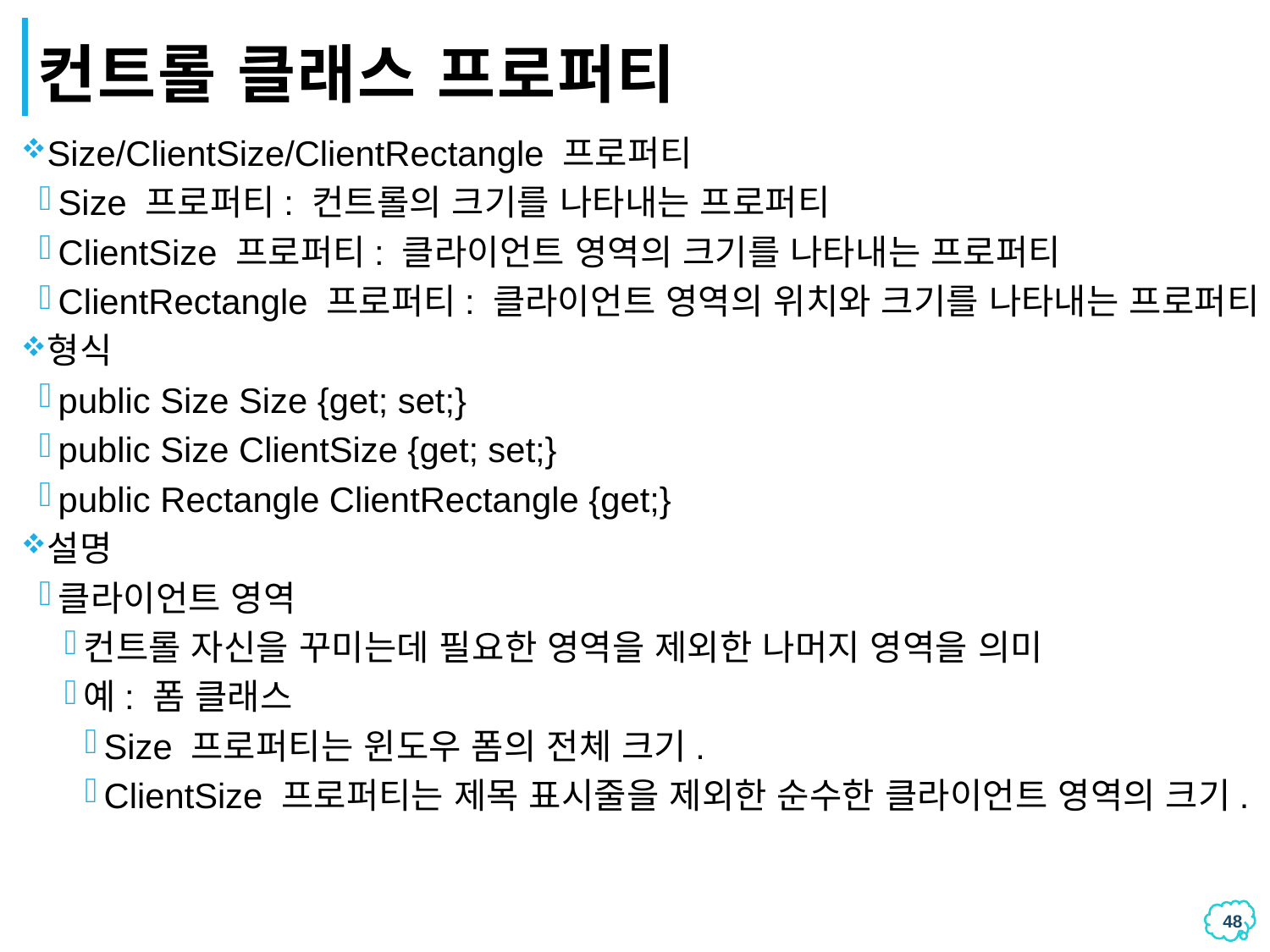

# 컨트롤 클래스 프로퍼티
Size/ClientSize/ClientRectangle 프로퍼티
Size 프로퍼티: 컨트롤의 크기를 나타내는 프로퍼티
ClientSize 프로퍼티: 클라이언트 영역의 크기를 나타내는 프로퍼티
ClientRectangle 프로퍼티: 클라이언트 영역의 위치와 크기를 나타내는 프로퍼티
형식
public Size Size {get; set;}
public Size ClientSize {get; set;}
public Rectangle ClientRectangle {get;}
설명
클라이언트 영역
컨트롤 자신을 꾸미는데 필요한 영역을 제외한 나머지 영역을 의미
예: 폼 클래스
Size 프로퍼티는 윈도우 폼의 전체 크기.
ClientSize 프로퍼티는 제목 표시줄을 제외한 순수한 클라이언트 영역의 크기.
48